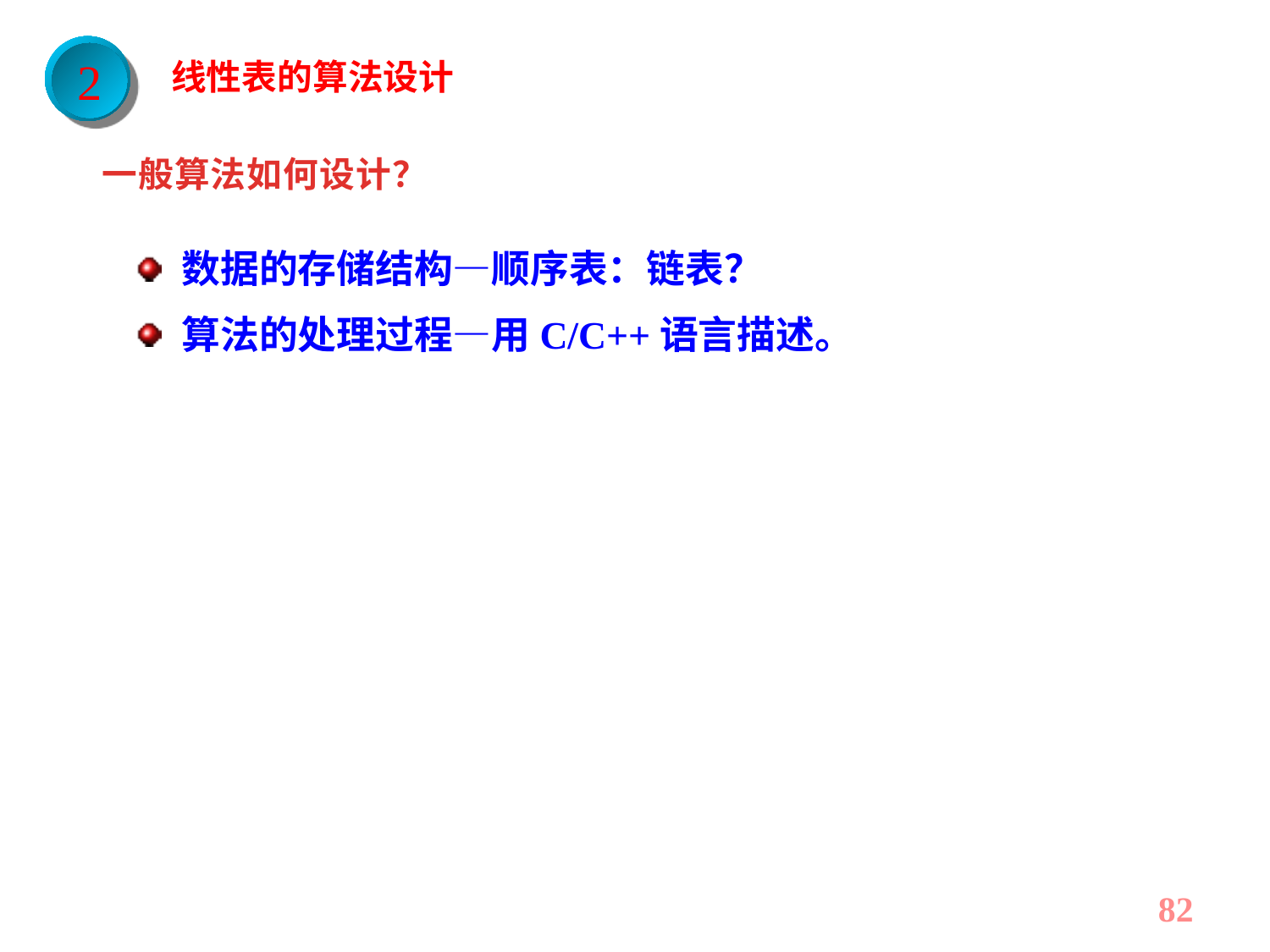

2
线性表的算法设计
一般算法如何设计？
数据的存储结构―顺序表：链表？
算法的处理过程―用C/C++语言描述。
82